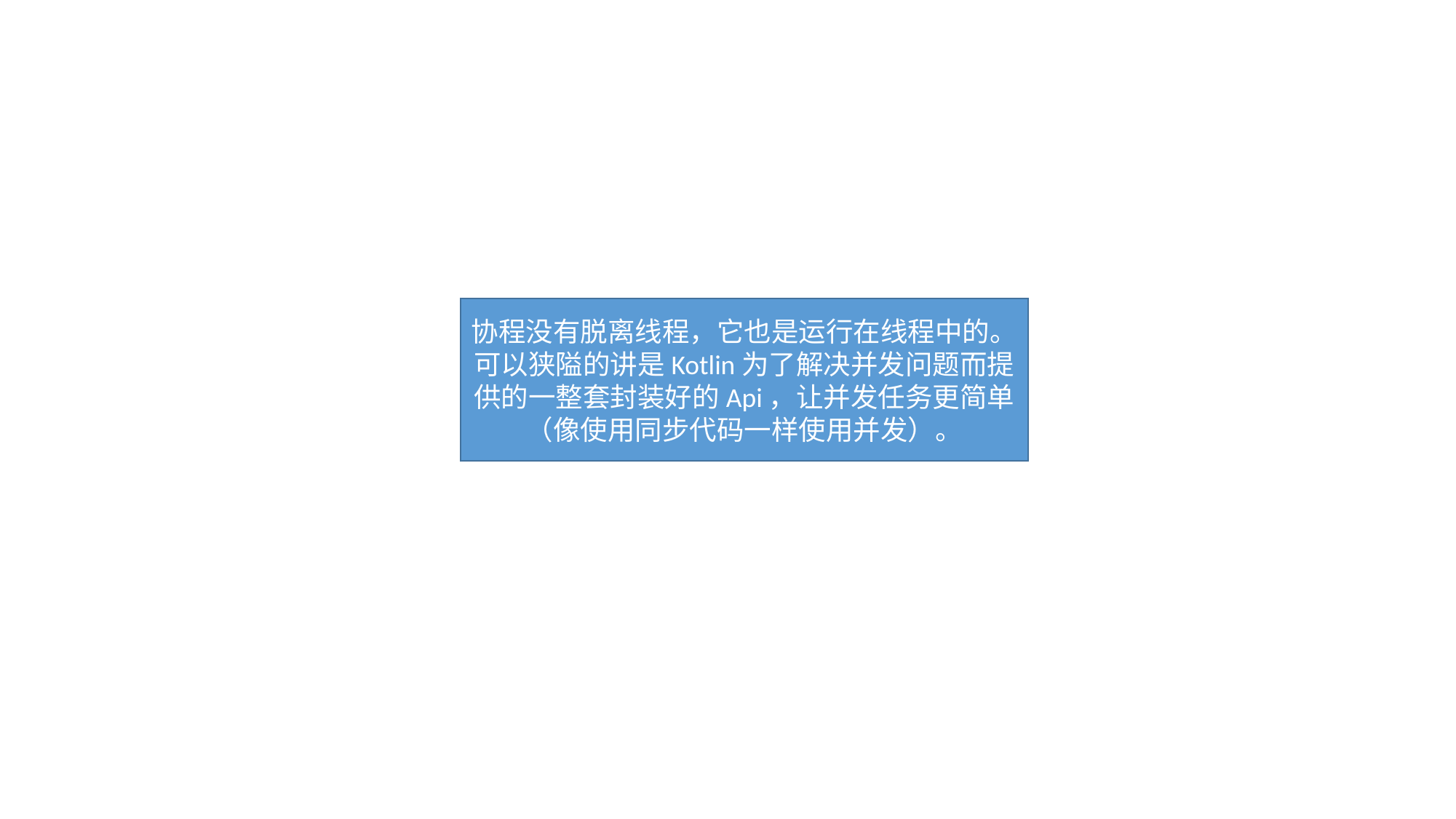

协程没有脱离线程，它也是运行在线程中的。可以狭隘的讲是Kotlin为了解决并发问题而提供的一整套封装好的Api，让并发任务更简单（像使用同步代码一样使用并发）。